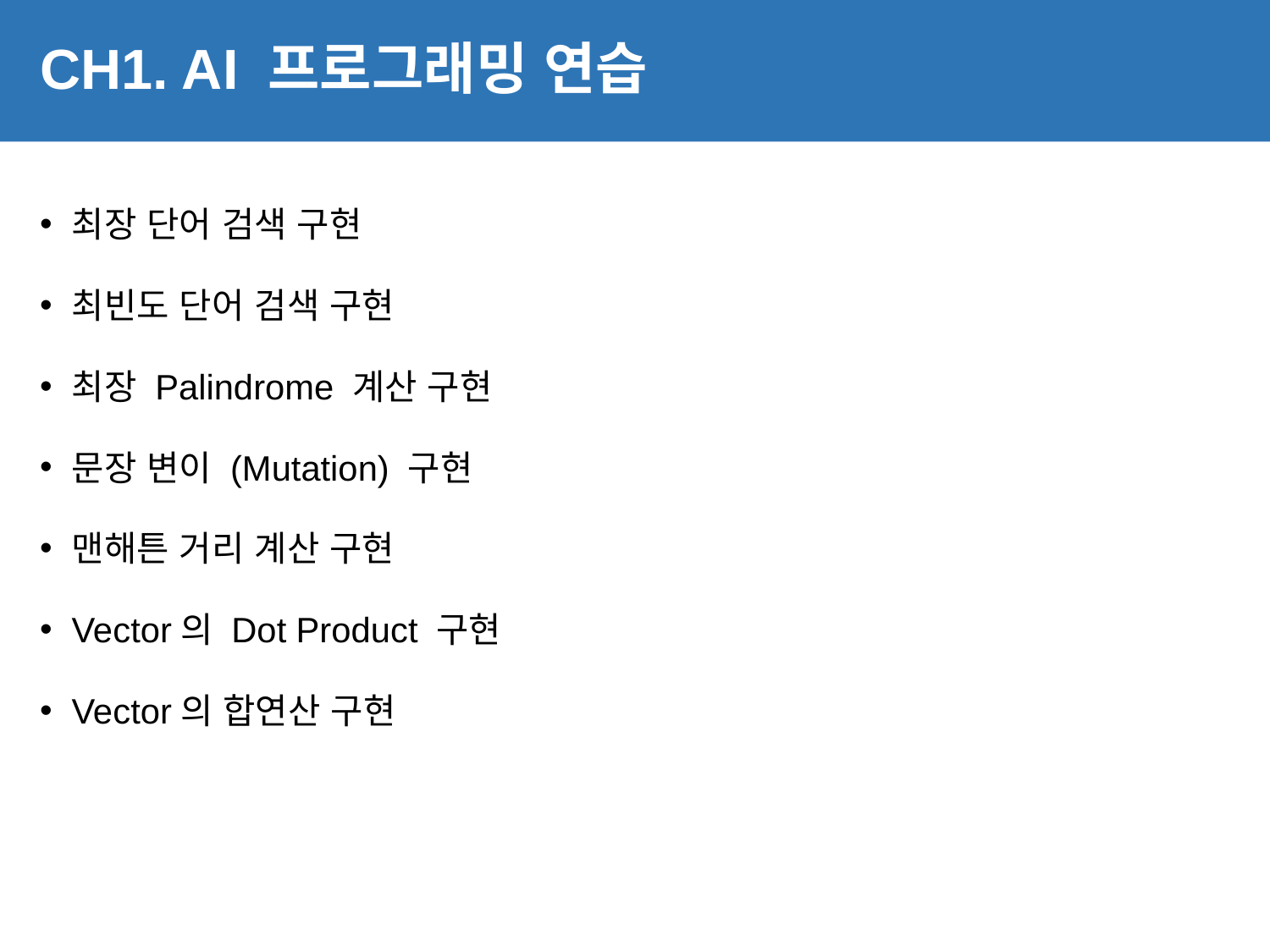

# CH1. AI 프로그래밍 연습
5
최장 단어 검색 구현
최빈도 단어 검색 구현
최장 Palindrome 계산 구현
문장 변이 (Mutation) 구현
맨해튼 거리 계산 구현
Vector의 Dot Product 구현
Vector의 합연산 구현